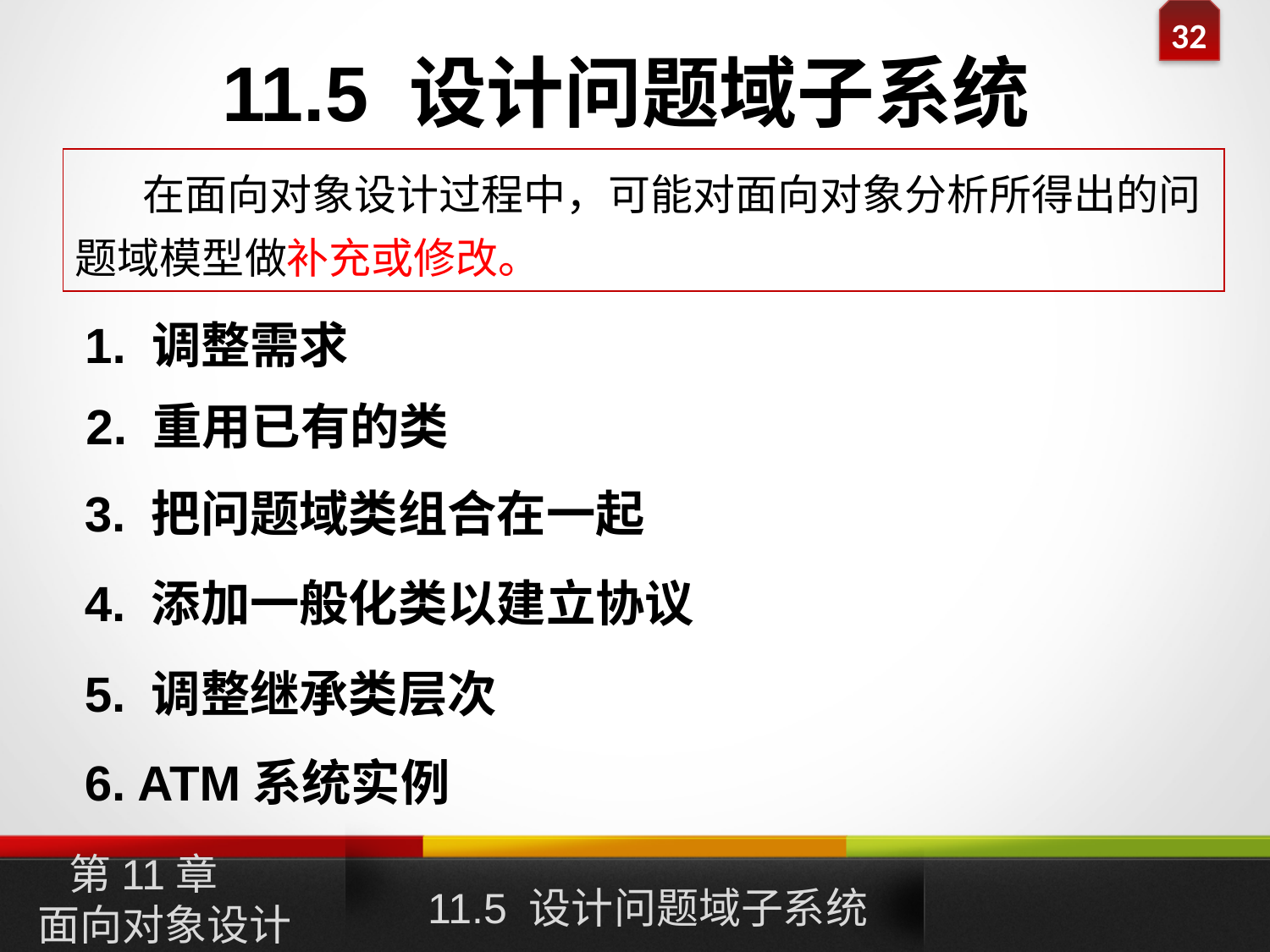

# 11.5 设计问题域子系统
      在面向对象设计过程中，可能对面向对象分析所得出的问题域模型做补充或修改。
1. 调整需求
2. 重用已有的类
3. 把问题域类组合在一起
4. 添加一般化类以建立协议
5. 调整继承类层次
6. ATM系统实例
11.5 设计问题域子系统